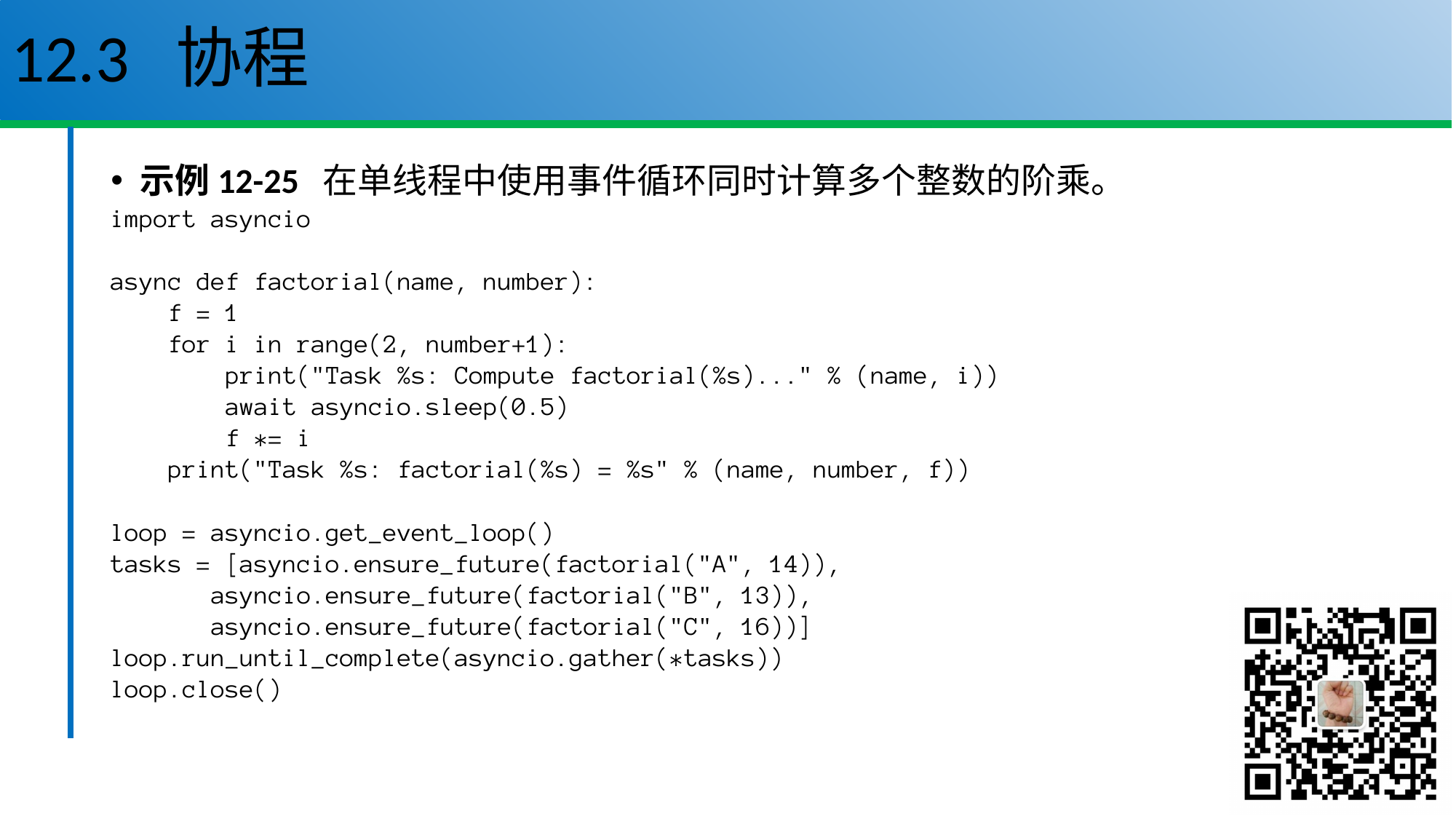

# 12.3  协程
示例12-25  在单线程中使用事件循环同时计算多个整数的阶乘。
import asyncio

async def factorial(name, number):
    f = 1
    for i in range(2, number+1):
        print("Task %s: Compute factorial(%s)..." % (name, i))
        await asyncio.sleep(0.5)
        f *= i
    print("Task %s: factorial(%s) = %s" % (name, number, f))

loop = asyncio.get_event_loop()
tasks = [asyncio.ensure_future(factorial("A", 14)),
       asyncio.ensure_future(factorial("B", 13)),
       asyncio.ensure_future(factorial("C", 16))]
loop.run_until_complete(asyncio.gather(*tasks))
loop.close()
67